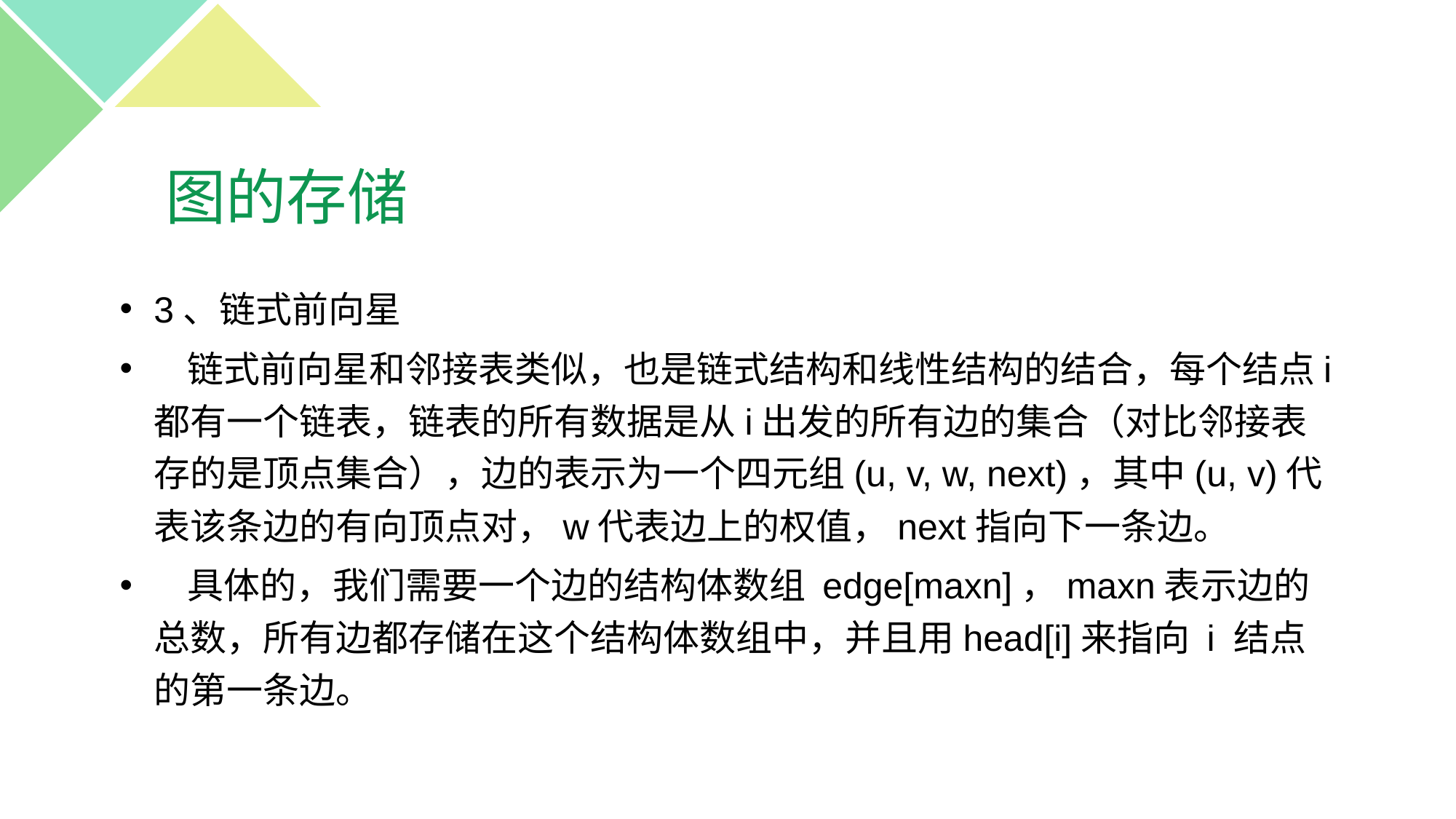

# 图的存储
3、链式前向星
   链式前向星和邻接表类似，也是链式结构和线性结构的结合，每个结点i都有一个链表，链表的所有数据是从i出发的所有边的集合（对比邻接表存的是顶点集合），边的表示为一个四元组(u, v, w, next)，其中(u, v)代表该条边的有向顶点对，w代表边上的权值，next指向下一条边。
   具体的，我们需要一个边的结构体数组 edge[maxn]，maxn表示边的总数，所有边都存储在这个结构体数组中，并且用head[i]来指向 i 结点的第一条边。